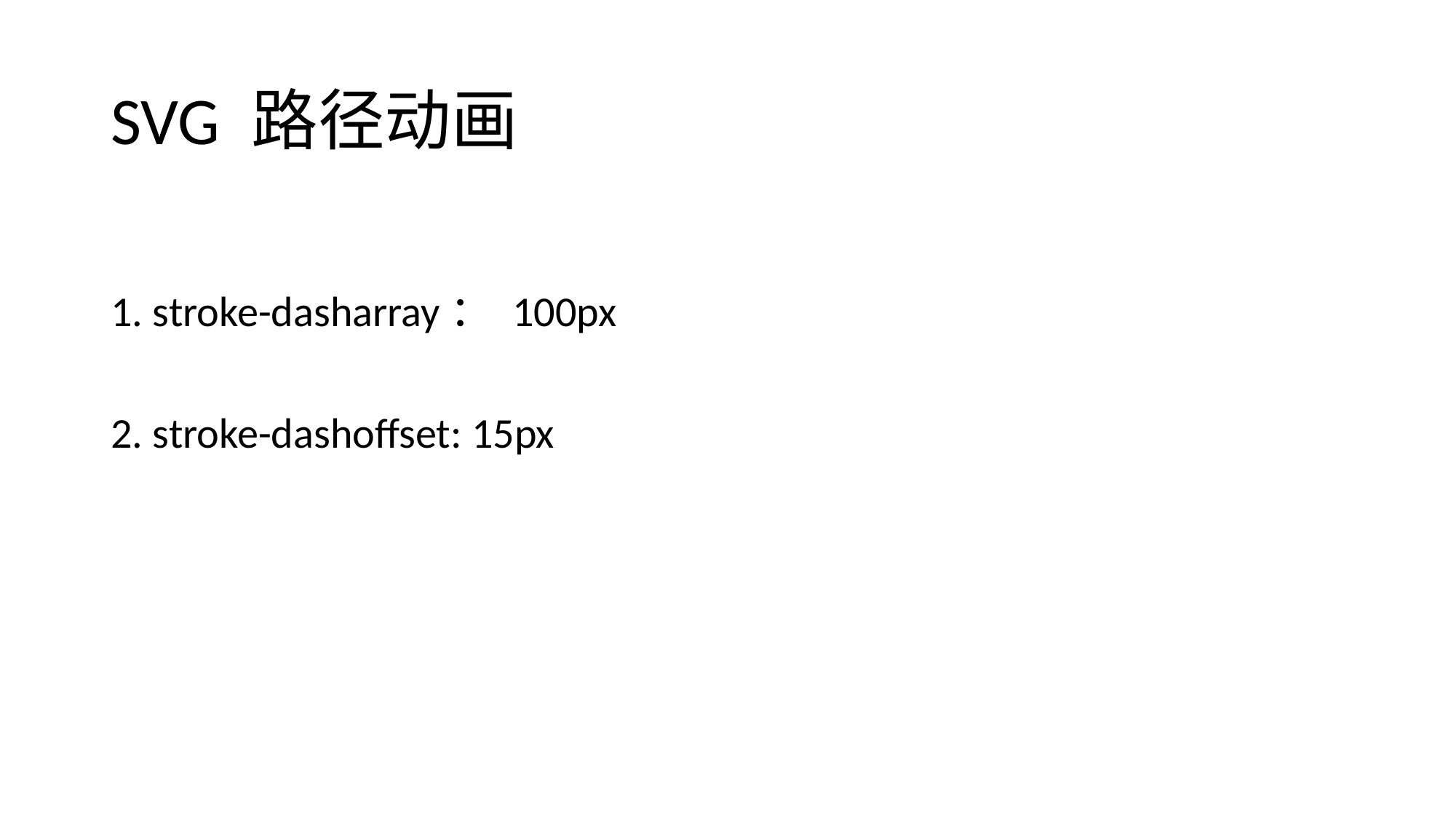

# SVG 路径动画

1. stroke-dasharray： 100px

2. stroke-dashoffset: 15px